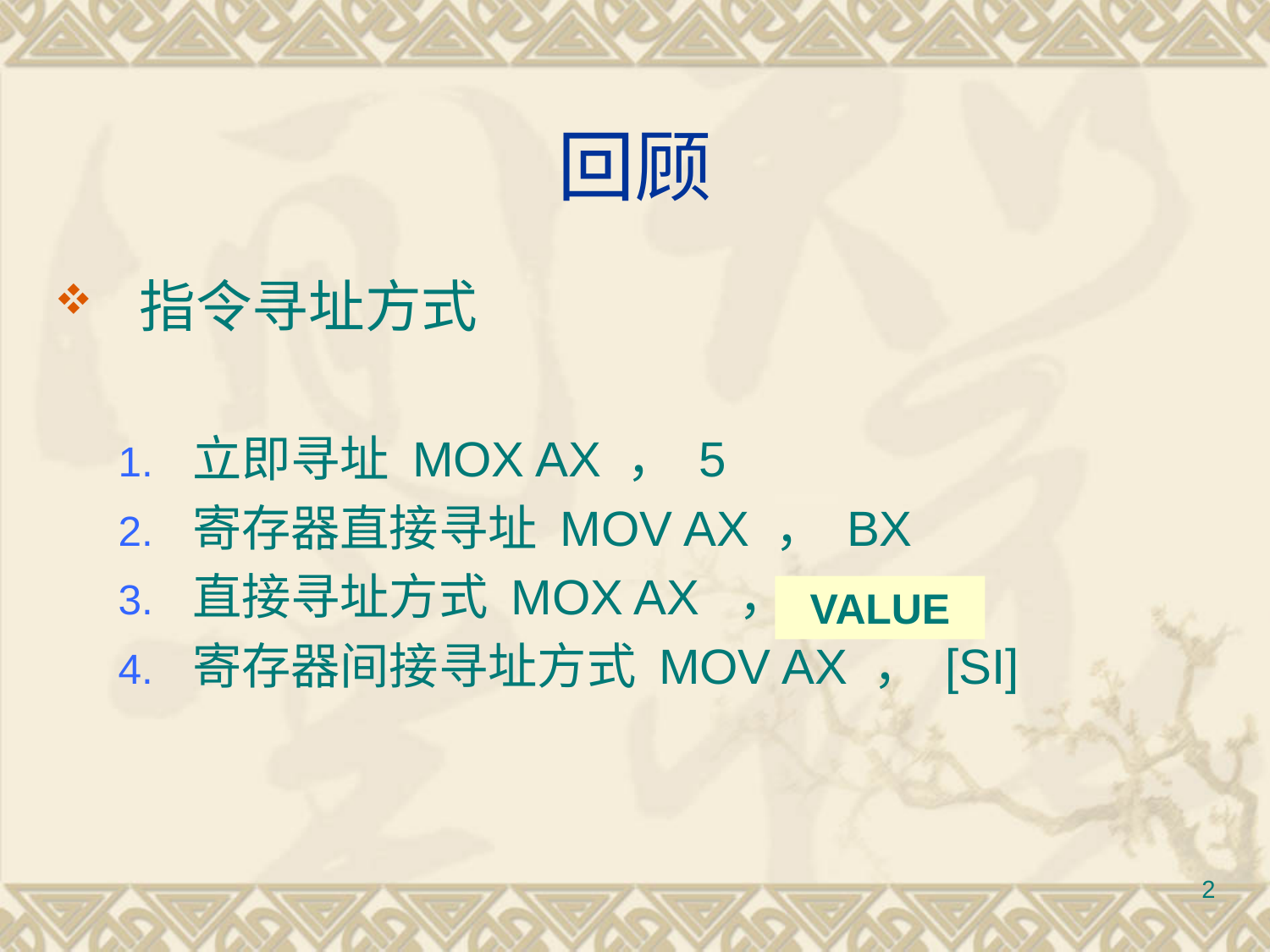

# 回顾
指令寻址方式

立即寻址 MOX AX ， 5
寄存器直接寻址 MOV AX ， BX
直接寻址方式 MOX AX  ， [2000H]
寄存器间接寻址方式 MOV AX ， [SI]
VALUE
2